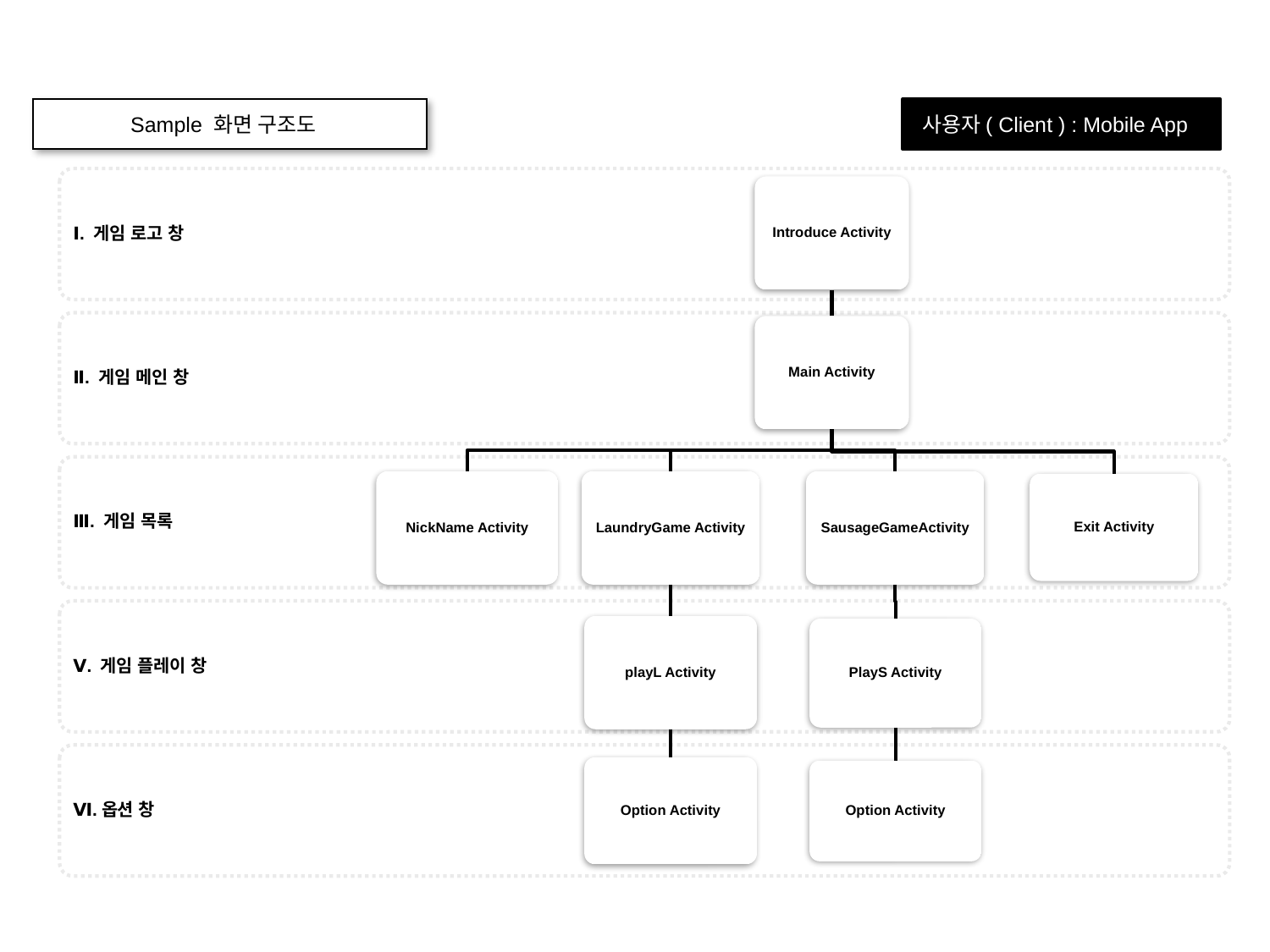

Sample 화면 구조도
사용자( Client ) : Mobile App
Ⅵ.옵션 창
Ⅴ. 게임 플레이 창
Ⅲ. 게임 목록
Ⅱ. 게임 메인 창
Ⅰ. 게임 로고 창
Introduce Activity
Main Activity
LaundryGame Activity
playL Activity
Option Activity
NickName Activity
SausageGameActivity
PlayS Activity
Option Activity
Exit Activity